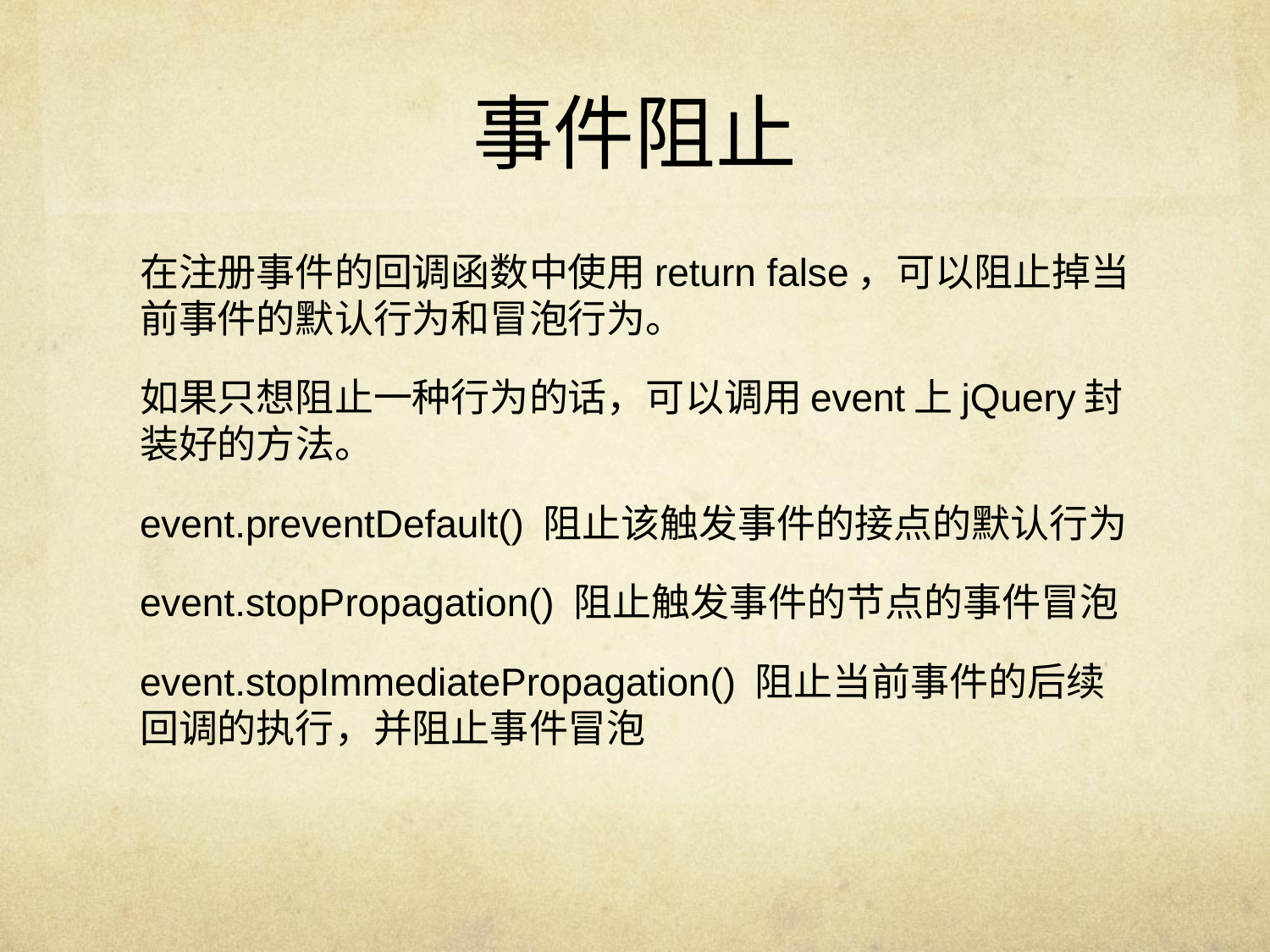

# 事件阻止
在注册事件的回调函数中使用return false，可以阻止掉当前事件的默认行为和冒泡行为。
如果只想阻止一种行为的话，可以调用event上jQuery封装好的方法。
event.preventDefault() 阻止该触发事件的接点的默认行为
event.stopPropagation() 阻止触发事件的节点的事件冒泡
event.stopImmediatePropagation() 阻止当前事件的后续回调的执行，并阻止事件冒泡